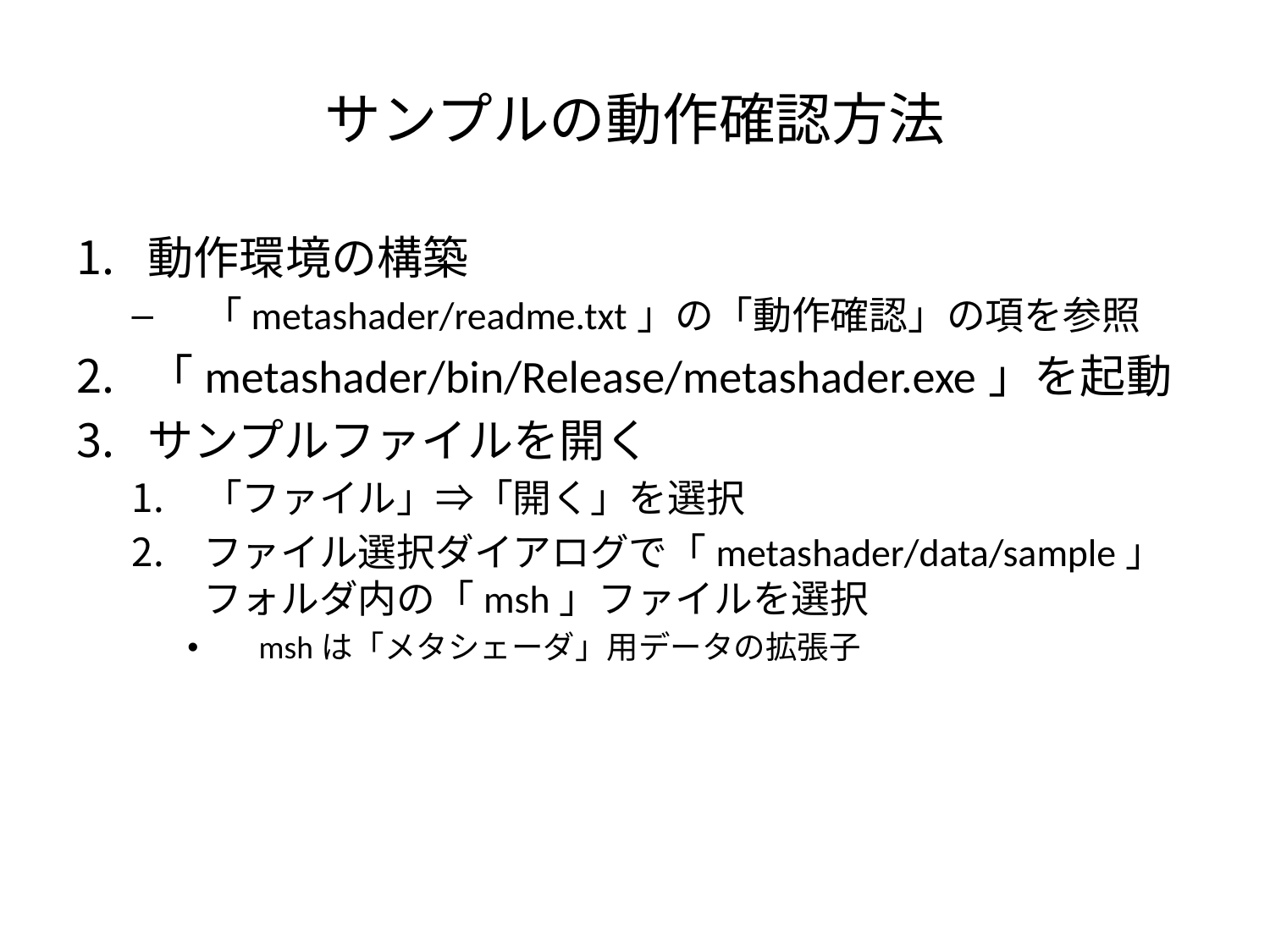

# サンプルの動作確認方法
動作環境の構築
「metashader/readme.txt」の「動作確認」の項を参照
「metashader/bin/Release/metashader.exe」を起動
サンプルファイルを開く
「ファイル」⇒「開く」を選択
ファイル選択ダイアログで「metashader/data/sample」フォルダ内の「msh」ファイルを選択
mshは「メタシェーダ」用データの拡張子